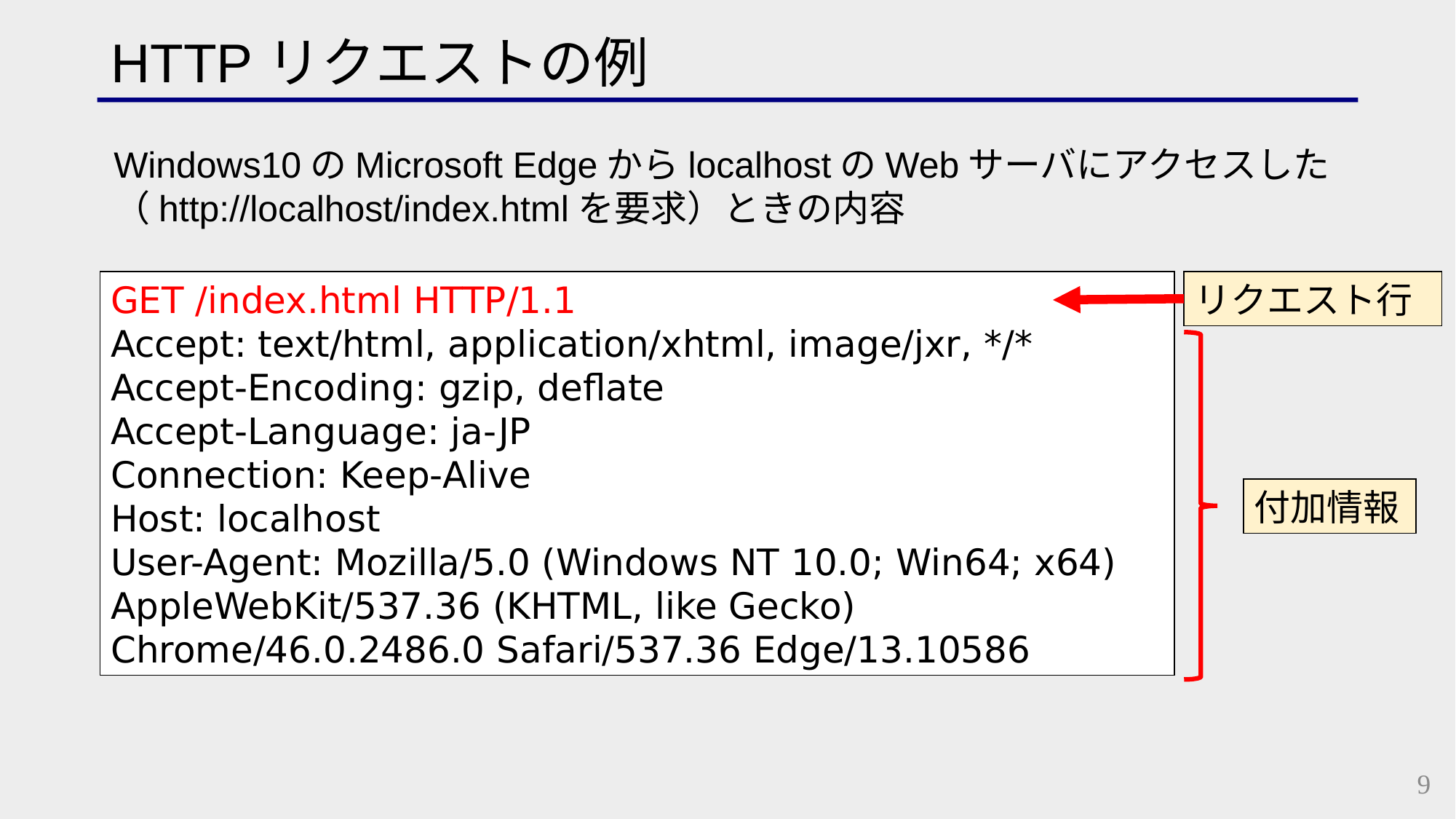

# HTTPリクエストの例
Windows10のMicrosoft EdgeからlocalhostのWebサーバにアクセスした
（http://localhost/index.htmlを要求）ときの内容
GET /index.html HTTP/1.1
Accept: text/html, application/xhtml, image/jxr, */*
Accept-Encoding: gzip, deflate
Accept-Language: ja-JP
Connection: Keep-Alive
Host: localhost
User-Agent: Mozilla/5.0 (Windows NT 10.0; Win64; x64) AppleWebKit/537.36 (KHTML, like Gecko) Chrome/46.0.2486.0 Safari/537.36 Edge/13.10586
リクエスト行

付加情報
9